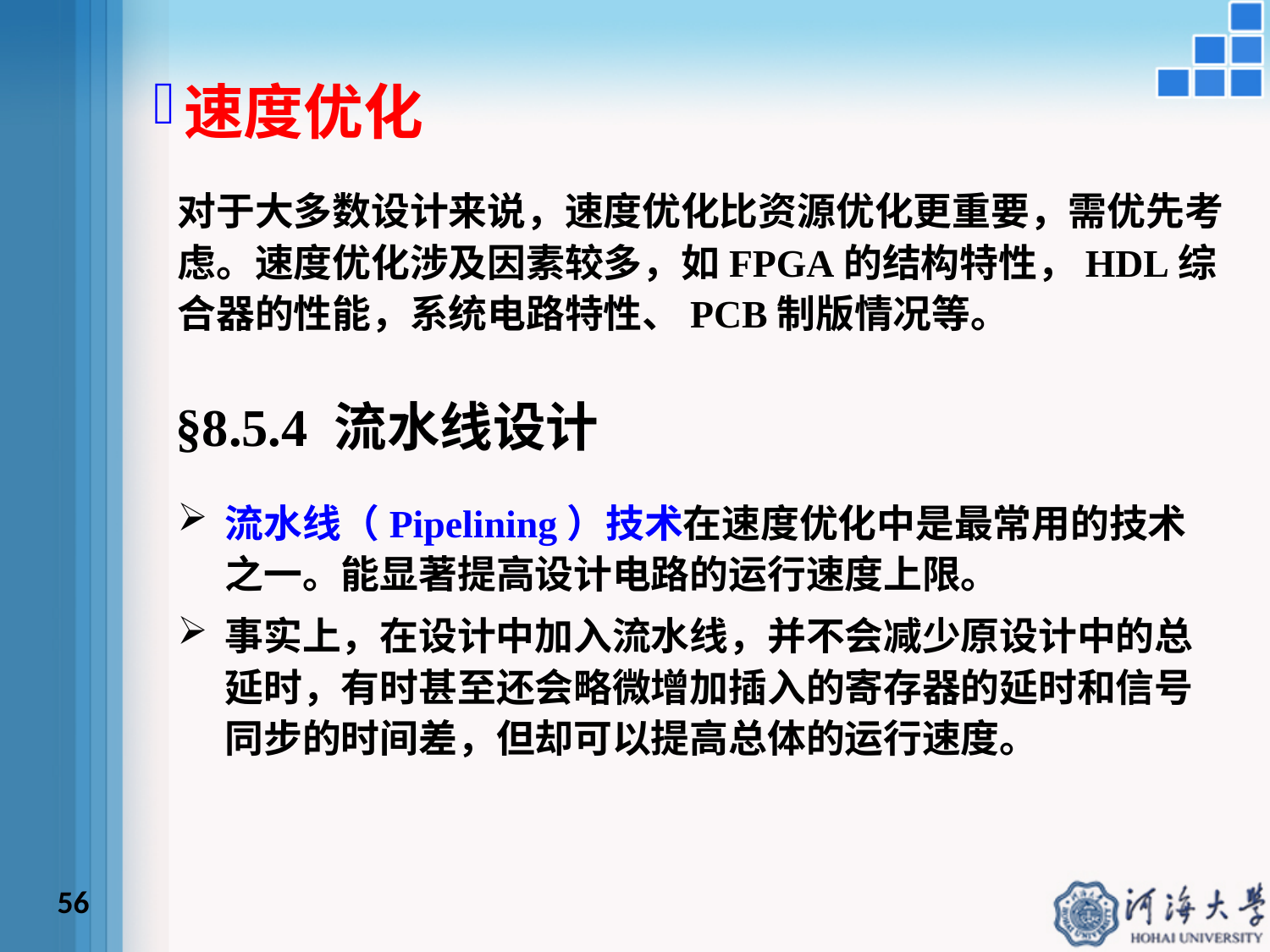

速度优化
对于大多数设计来说，速度优化比资源优化更重要，需优先考虑。速度优化涉及因素较多，如FPGA的结构特性，HDL综合器的性能，系统电路特性、PCB制版情况等。
§8.5.4 流水线设计
流水线（Pipelining）技术在速度优化中是最常用的技术之一。能显著提高设计电路的运行速度上限。
事实上，在设计中加入流水线，并不会减少原设计中的总延时，有时甚至还会略微增加插入的寄存器的延时和信号同步的时间差，但却可以提高总体的运行速度。
56